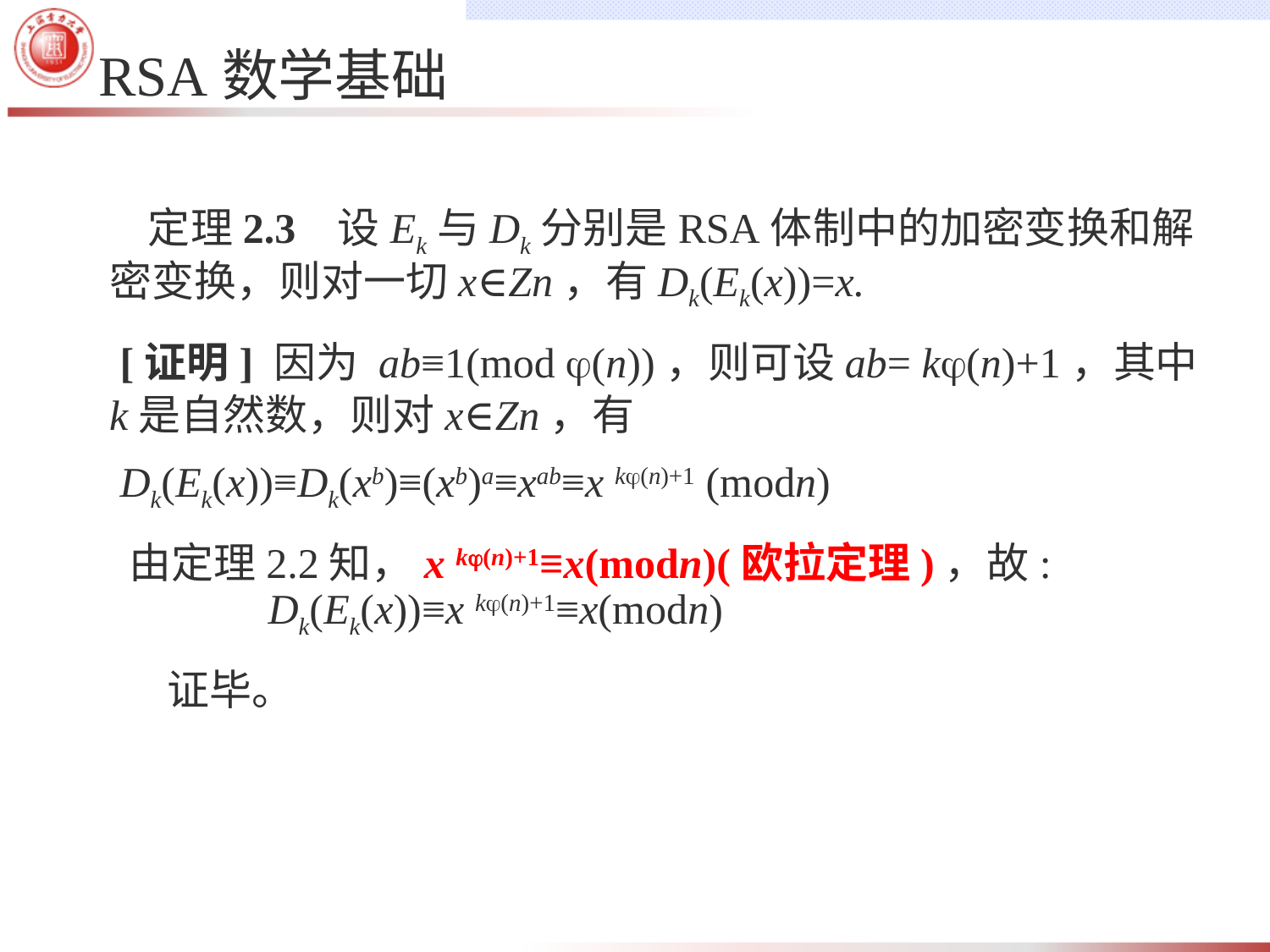

# RSA数学基础
   定理2.3   设Ek与Dk分别是RSA体制中的加密变换和解密变换，则对一切x∈Zn，有Dk(Ek(x))=x.
 [证明] 因为 ab≡1(mod ϕ(n))，则可设ab= kϕ(n)+1，其中k是自然数，则对x∈Zn，有
 Dk(Ek(x))≡Dk(xb)≡(xb)a≡xab≡x kϕ(n)+1 (modn)
 由定理2.2知，x kϕ(n)+1≡x(modn)(欧拉定理)，故:                              Dk(Ek(x))≡x kϕ(n)+1≡x(modn)
     证毕。